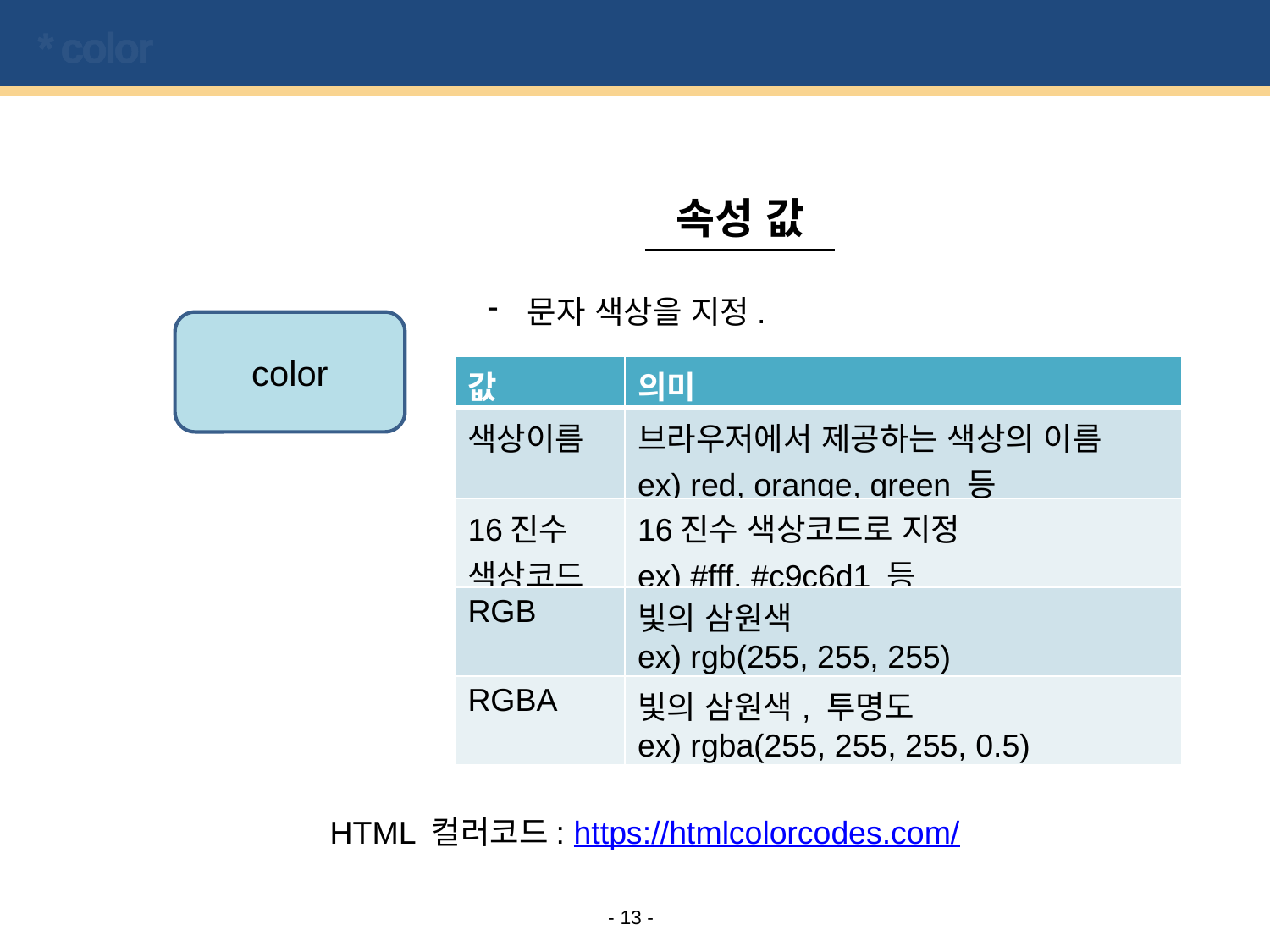

# * color
속성 값
문자 색상을 지정.
color
| 값 | 의미 |
| --- | --- |
| 색상이름 | 브라우저에서 제공하는 색상의 이름 ex) red, orange, green 등 |
| 16진수 색상코드 | 16진수 색상코드로 지정 ex) #fff, #c9c6d1 등 |
| RGB | 빛의 삼원색 ex) rgb(255, 255, 255) |
| RGBA | 빛의 삼원색, 투명도 ex) rgba(255, 255, 255, 0.5) |
HTML 컬러코드: https://htmlcolorcodes.com/